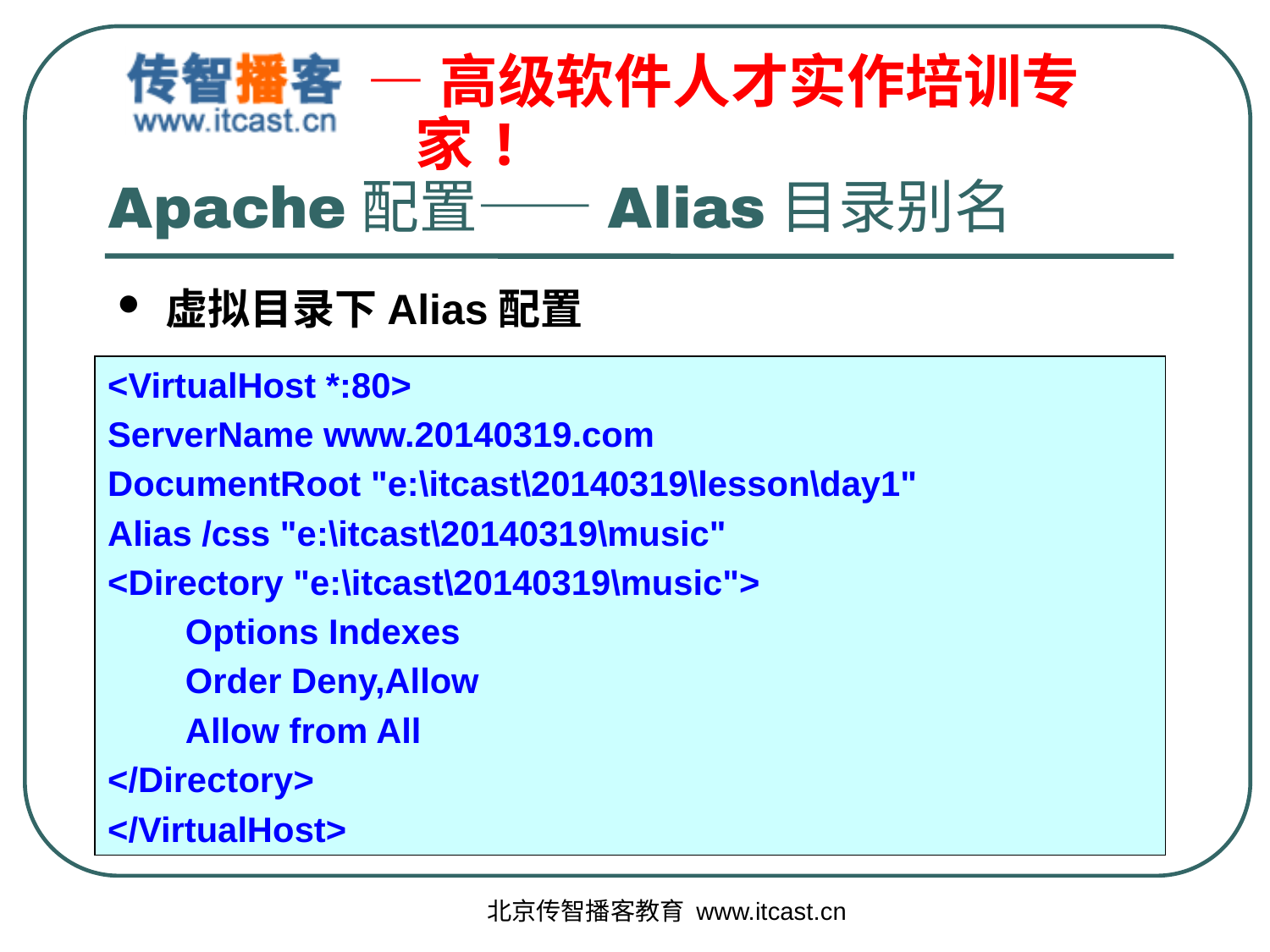

# Apache配置——Alias目录别名
虚拟目录下Alias配置
<VirtualHost *:80>
ServerName www.20140319.com
DocumentRoot "e:\itcast\20140319\lesson\day1"
Alias /css "e:\itcast\20140319\music"
<Directory "e:\itcast\20140319\music">
        Options Indexes
        Order Deny,Allow
        Allow from All
</Directory>
</VirtualHost>